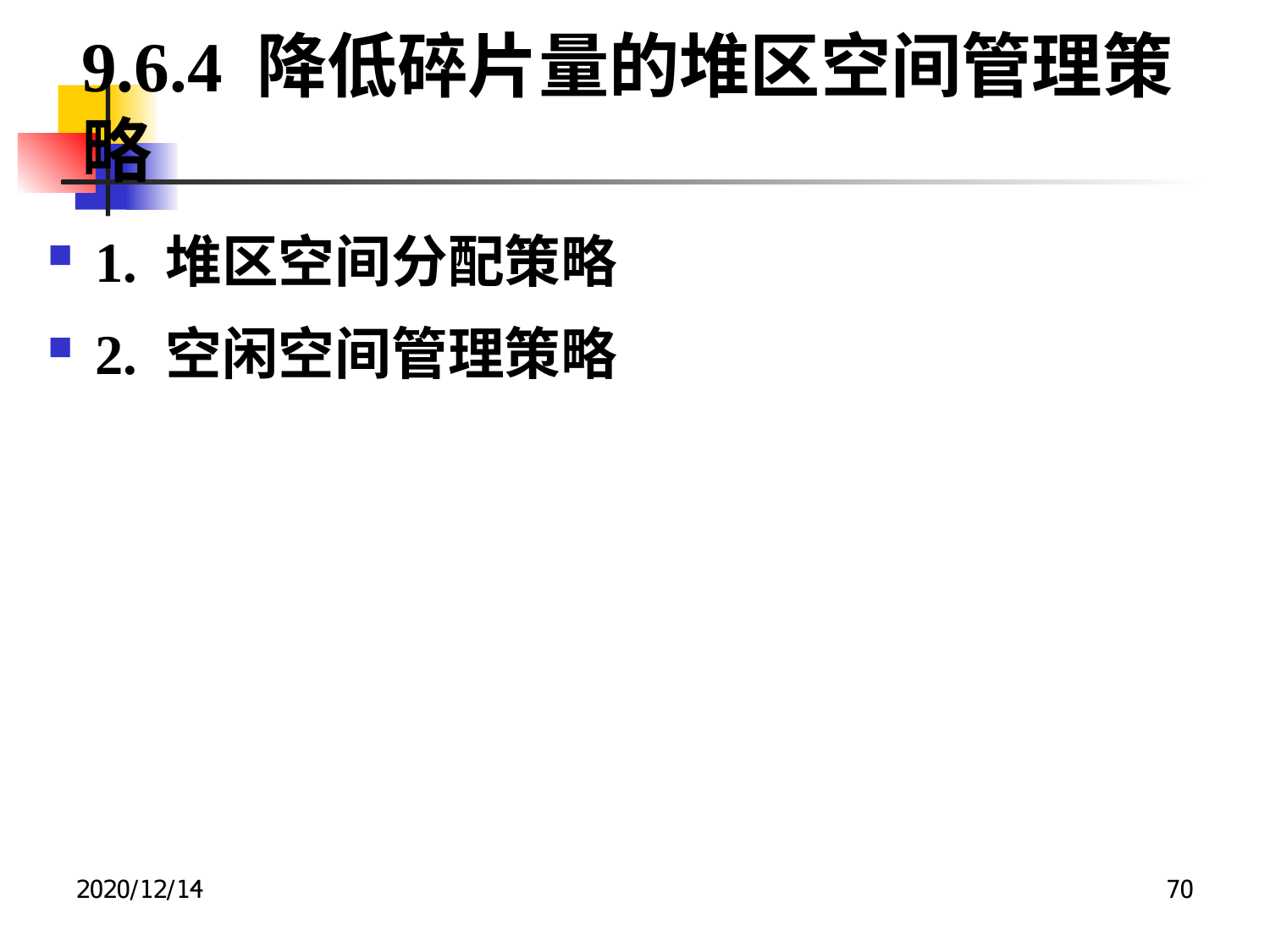

9.6.4 降低碎片量的堆区空间管理策略
1. 堆区空间分配策略
2. 空闲空间管理策略
2020/12/14
70